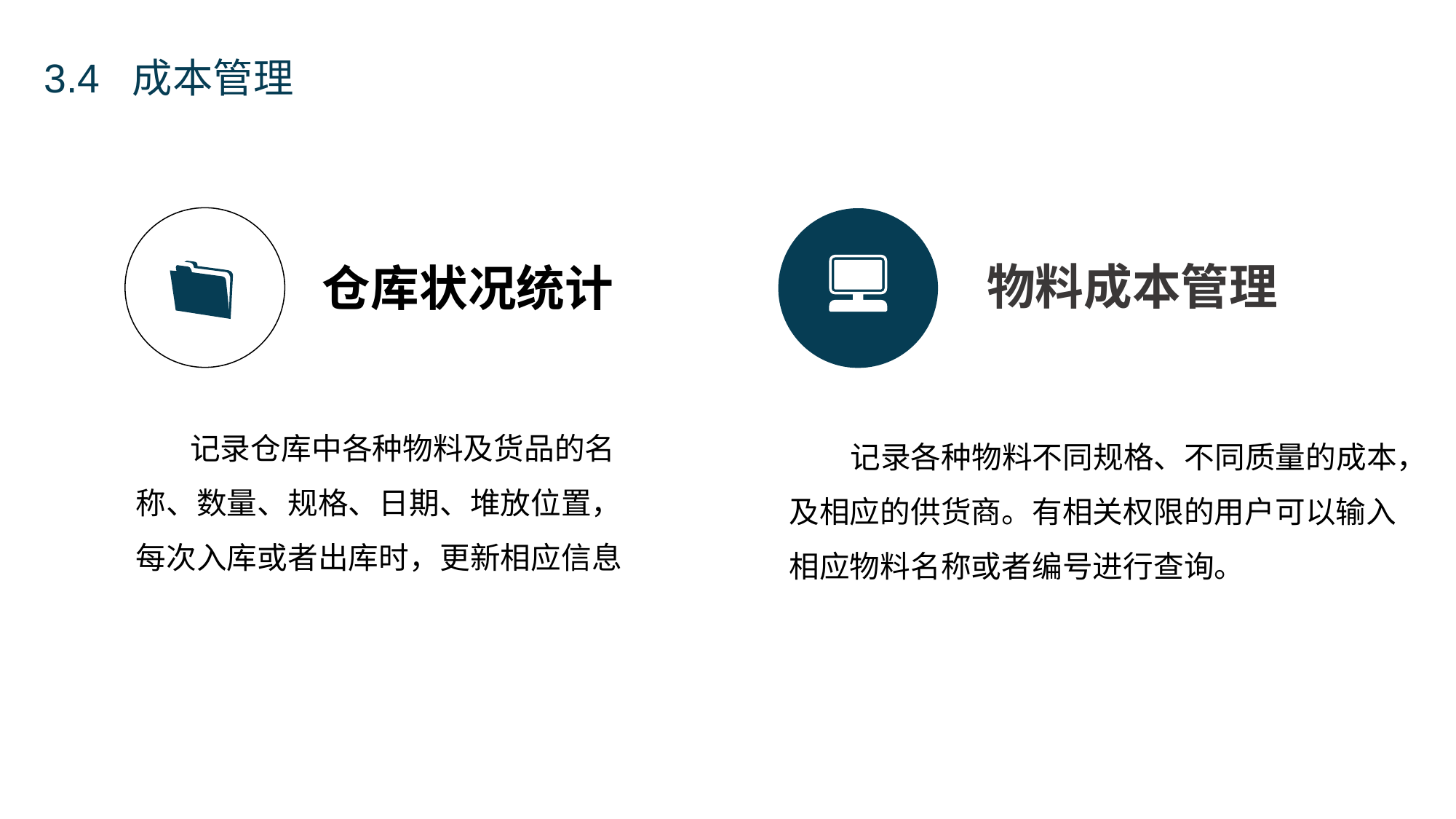

3.4  成本管理

物料成本管理
仓库状况统计
       记录仓库中各种物料及货品的名称、数量、规格、日期、堆放位置，每次入库或者出库时，更新相应信息
        记录各种物料不同规格、不同质量的成本，及相应的供货商。有相关权限的用户可以输入相应物料名称或者编号进行查询。